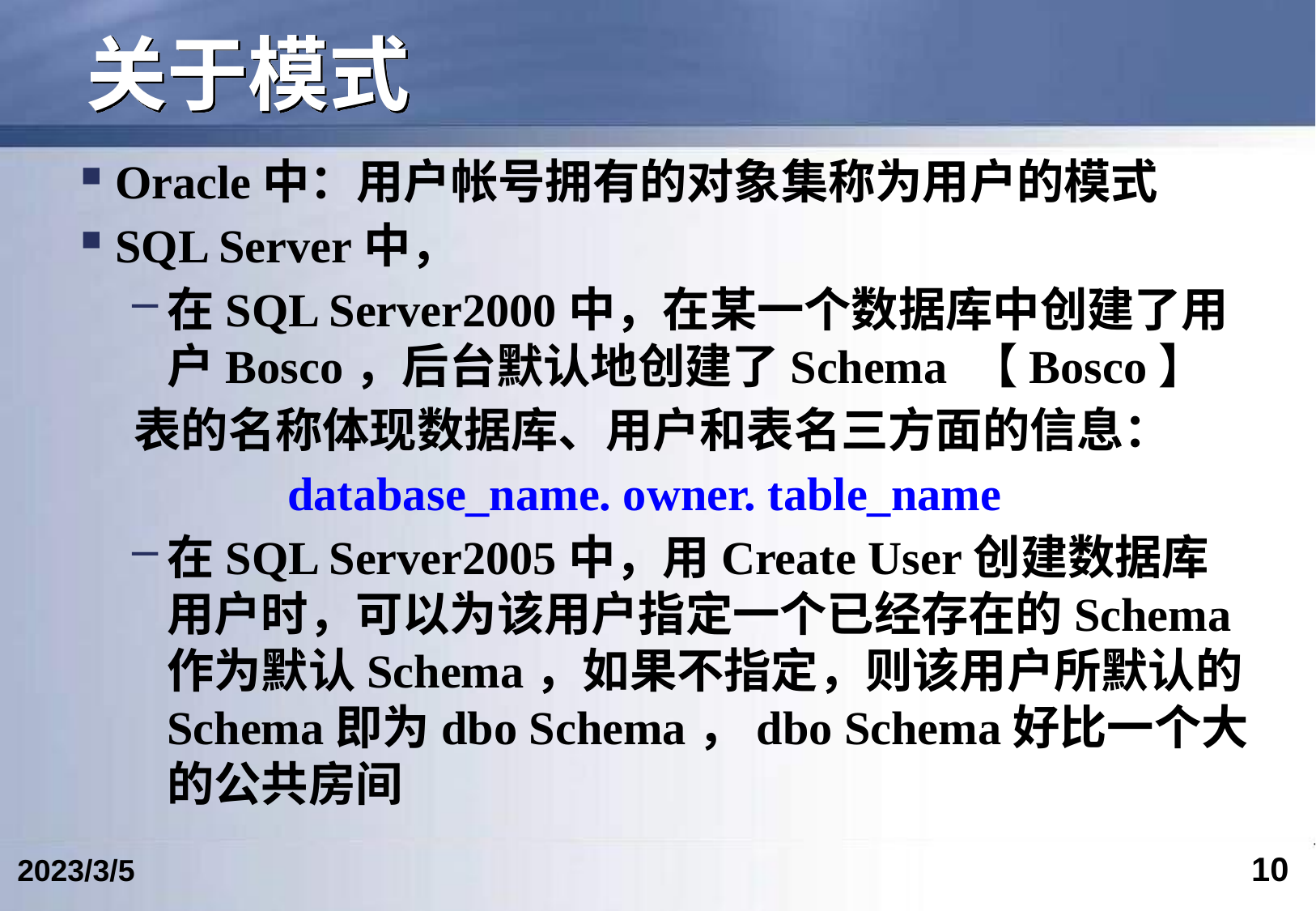

# 关于模式
Oracle中：用户帐号拥有的对象集称为用户的模式
SQL Server中，
在SQL Server2000中，在某一个数据库中创建了用户Bosco，后台默认地创建了Schema 【Bosco】
表的名称体现数据库、用户和表名三方面的信息：
database_name. owner. table_name
在SQL Server2005中，用Create User创建数据库用户时，可以为该用户指定一个已经存在的Schema作为默认Schema，如果不指定，则该用户所默认的Schema即为dbo Schema，dbo Schema好比一个大的公共房间

10
2023/3/5